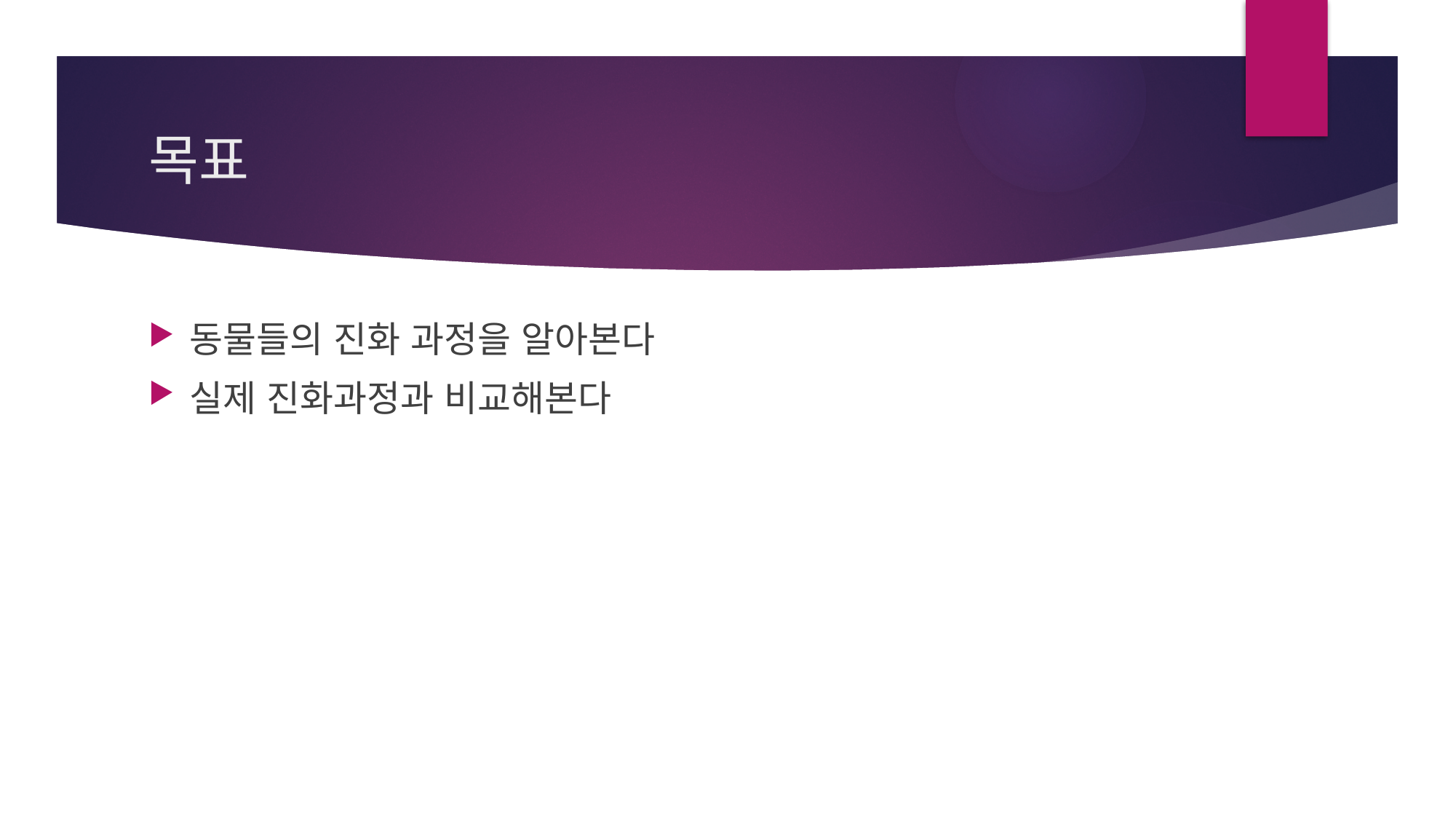

# 목표
동물들의 진화 과정을 알아본다
실제 진화과정과 비교해본다